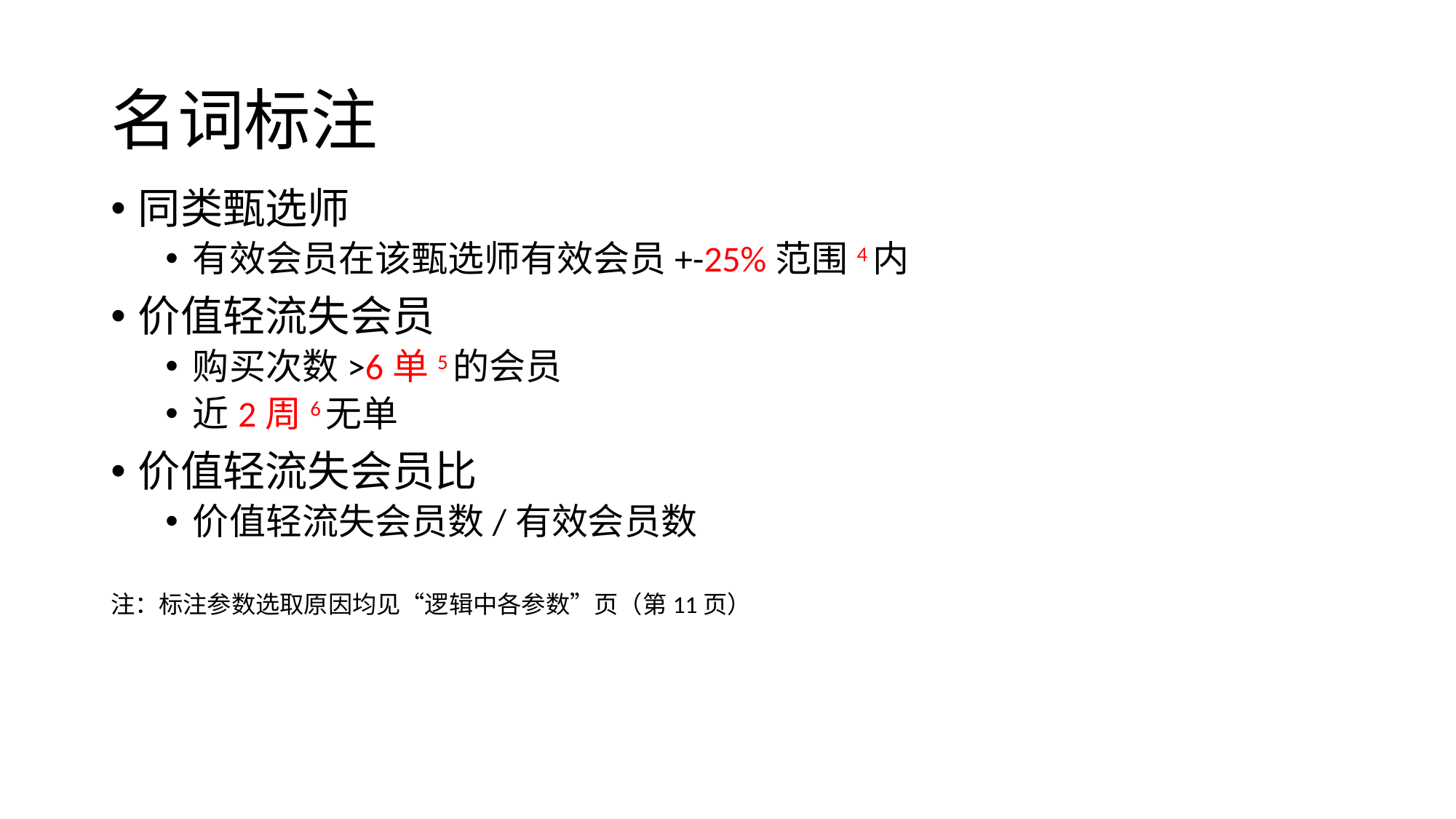

# 名词标注
同类甄选师
有效会员在该甄选师有效会员+-25%范围4内
价值轻流失会员
购买次数>6单5的会员
近2周6无单
价值轻流失会员比
价值轻流失会员数/有效会员数

注：标注参数选取原因均见“逻辑中各参数”页（第11页）